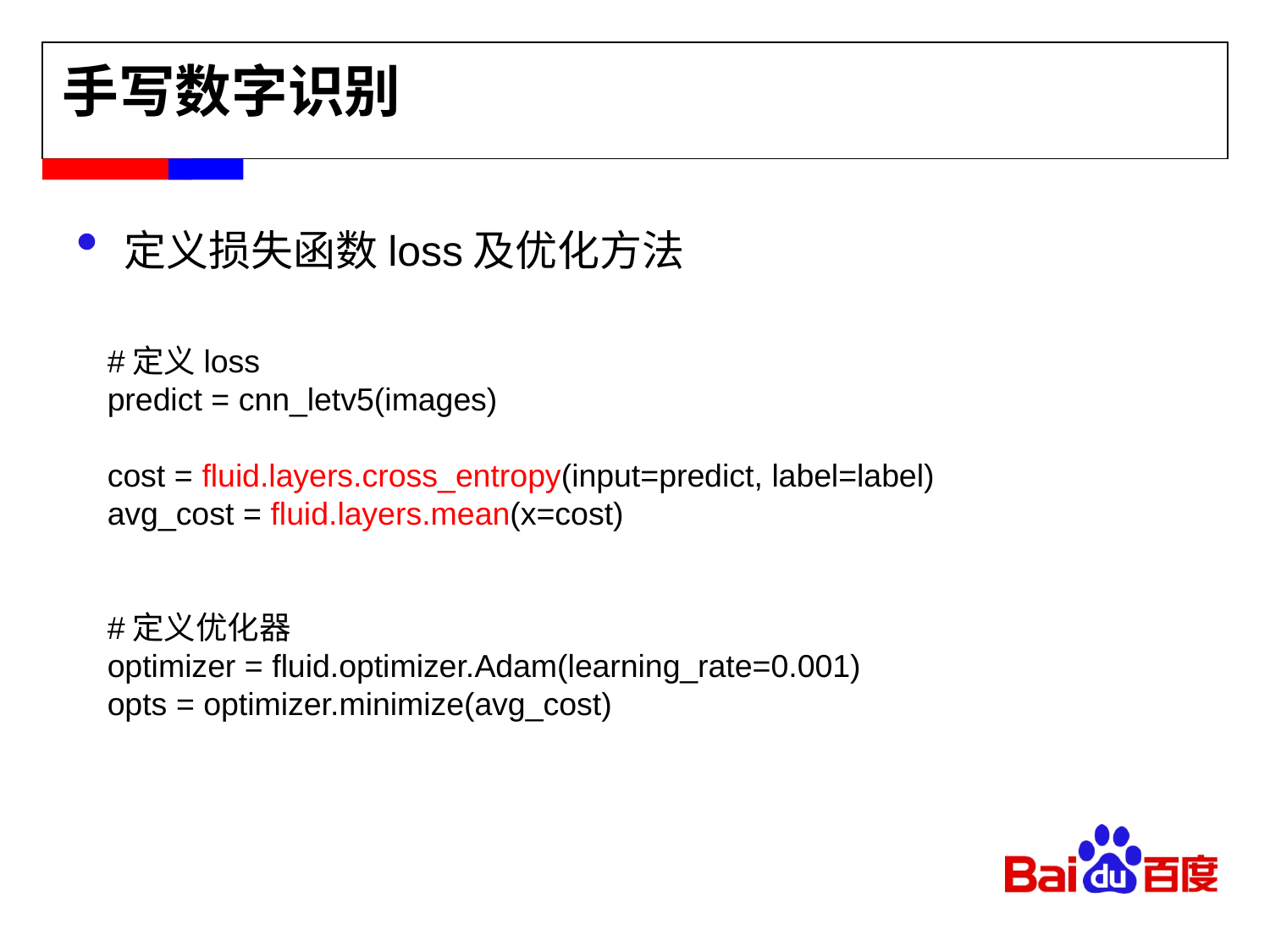

手写数字识别
定义损失函数loss及优化方法

#定义loss
predict = cnn_letv5(images)

cost = fluid.layers.cross_entropy(input=predict, label=label)
avg_cost = fluid.layers.mean(x=cost)

#定义优化器
optimizer = fluid.optimizer.Adam(learning_rate=0.001)
opts = optimizer.minimize(avg_cost)